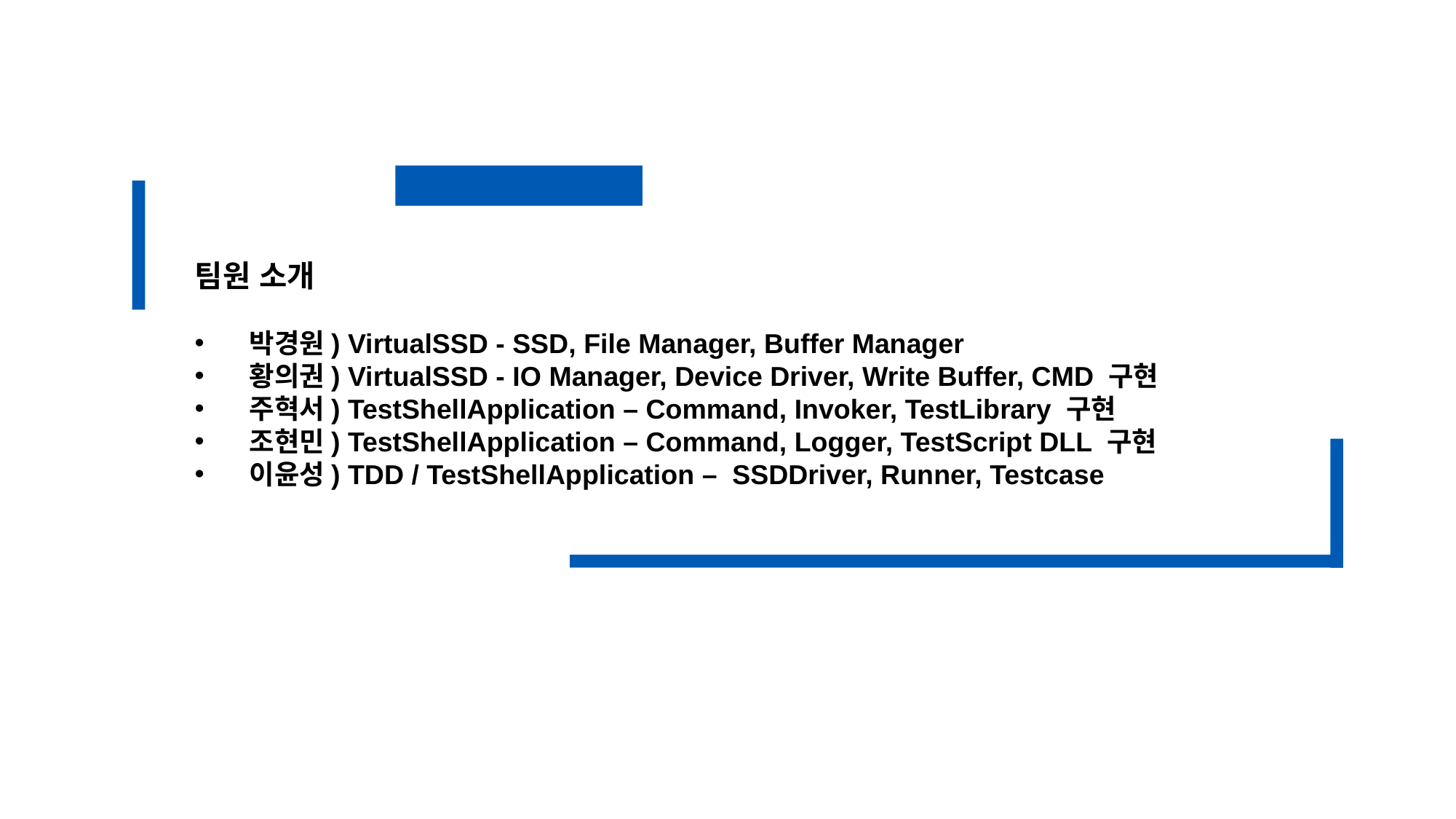

팀원 소개

박경원) VirtualSSD - SSD, File Manager, Buffer Manager
황의권) VirtualSSD - IO Manager, Device Driver, Write Buffer, CMD 구현
주혁서) TestShellApplication – Command, Invoker, TestLibrary 구현
조현민) TestShellApplication – Command, Logger, TestScript DLL 구현
이윤성) TDD / TestShellApplication –  SSDDriver, Runner, Testcase